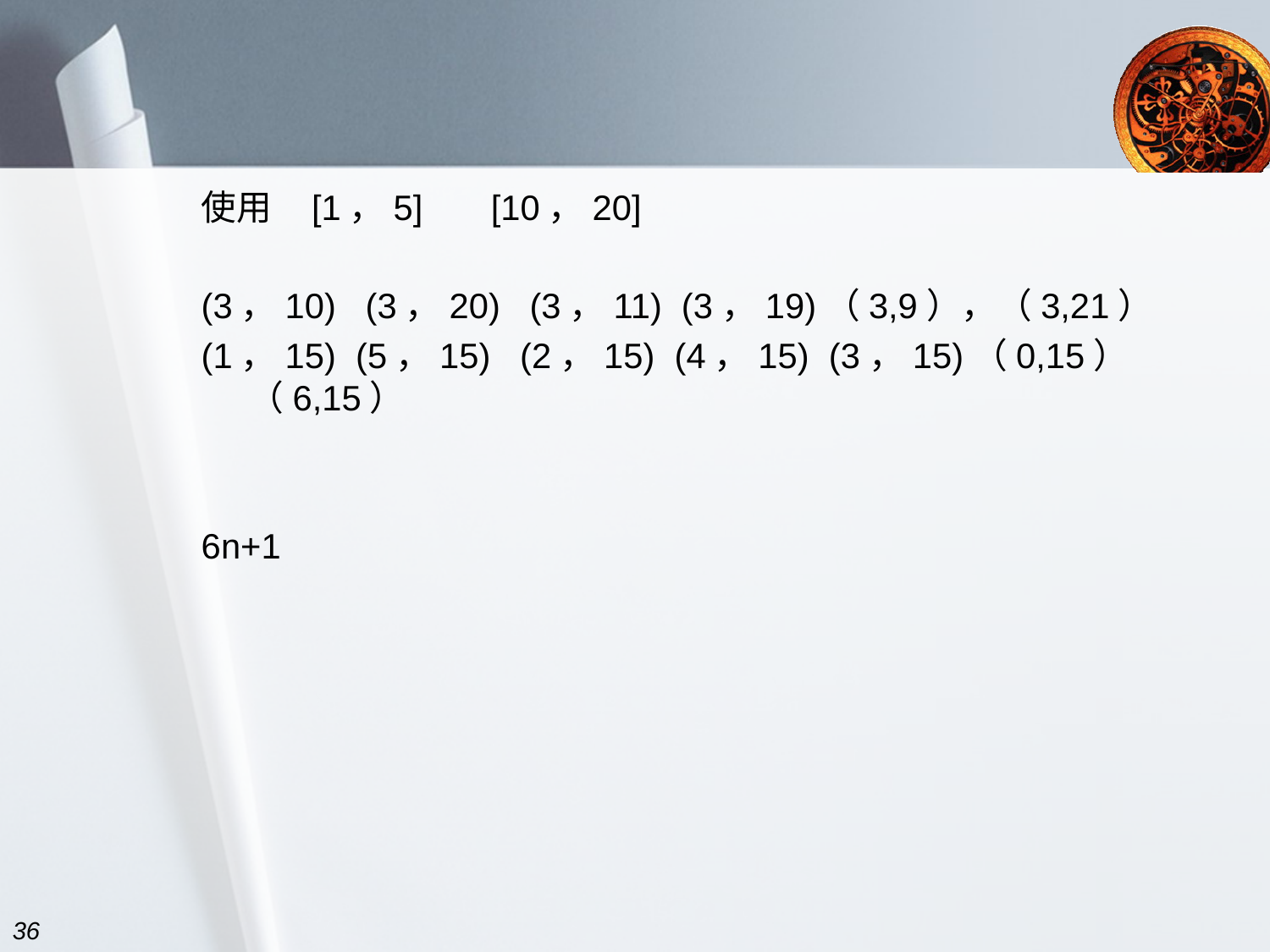

#
使用    [1，5]       [10，20]

(3，10)   (3，20)   (3，11)  (3，19)（3,9），（3,21）
(1，15)  (5，15)   (2，15)  (4，15)  (3，15)（0,15）（6,15）

6n+1
36